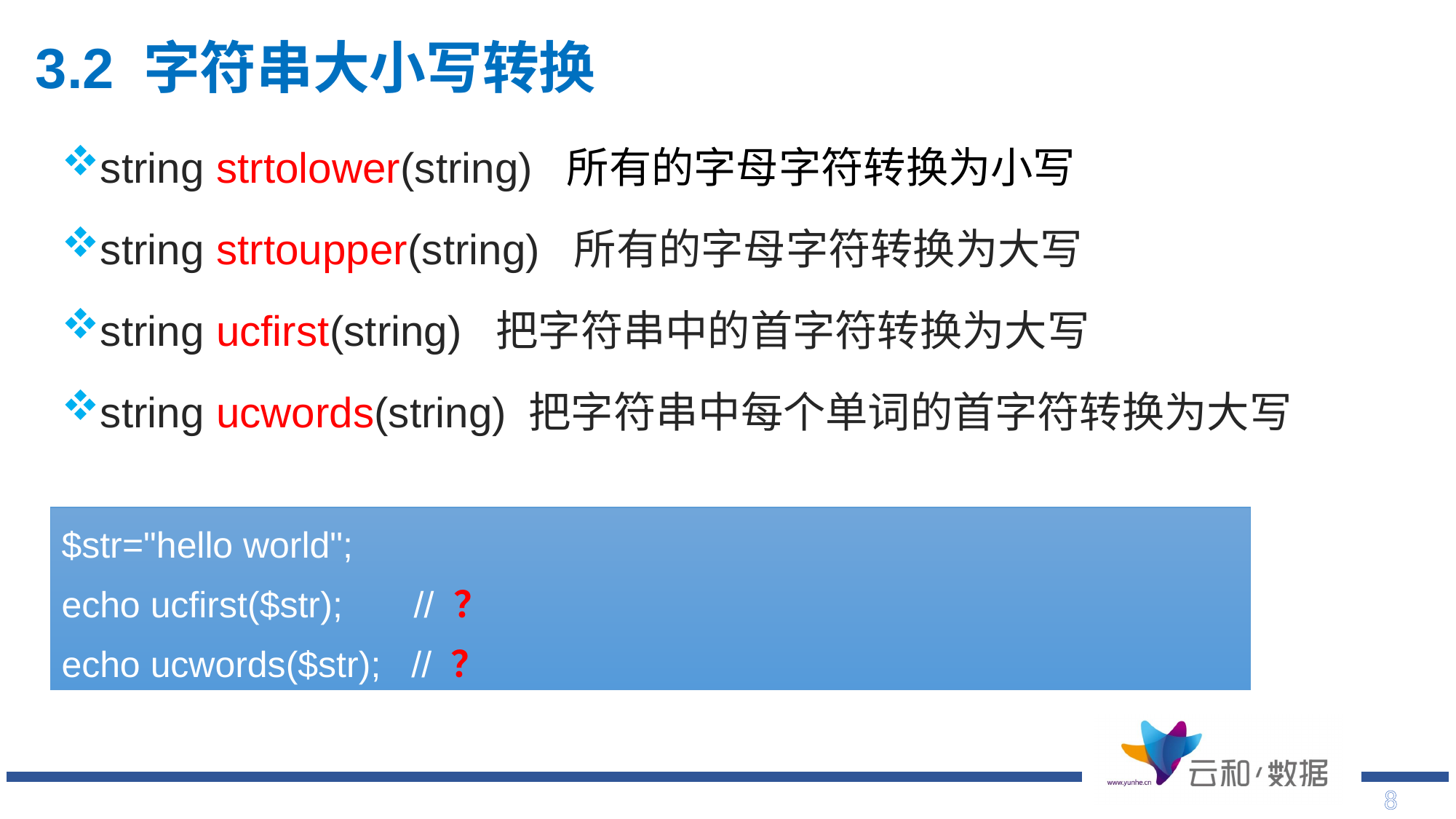

# 3.2 字符串大小写转换
string strtolower(string)  所有的字母字符转换为小写
string strtoupper(string)  所有的字母字符转换为大写
string ucfirst(string)  把字符串中的首字符转换为大写
string ucwords(string) 把字符串中每个单词的首字符转换为大写
$str="hello world";
echo ucfirst($str);       // ？
echo ucwords($str);   // ？